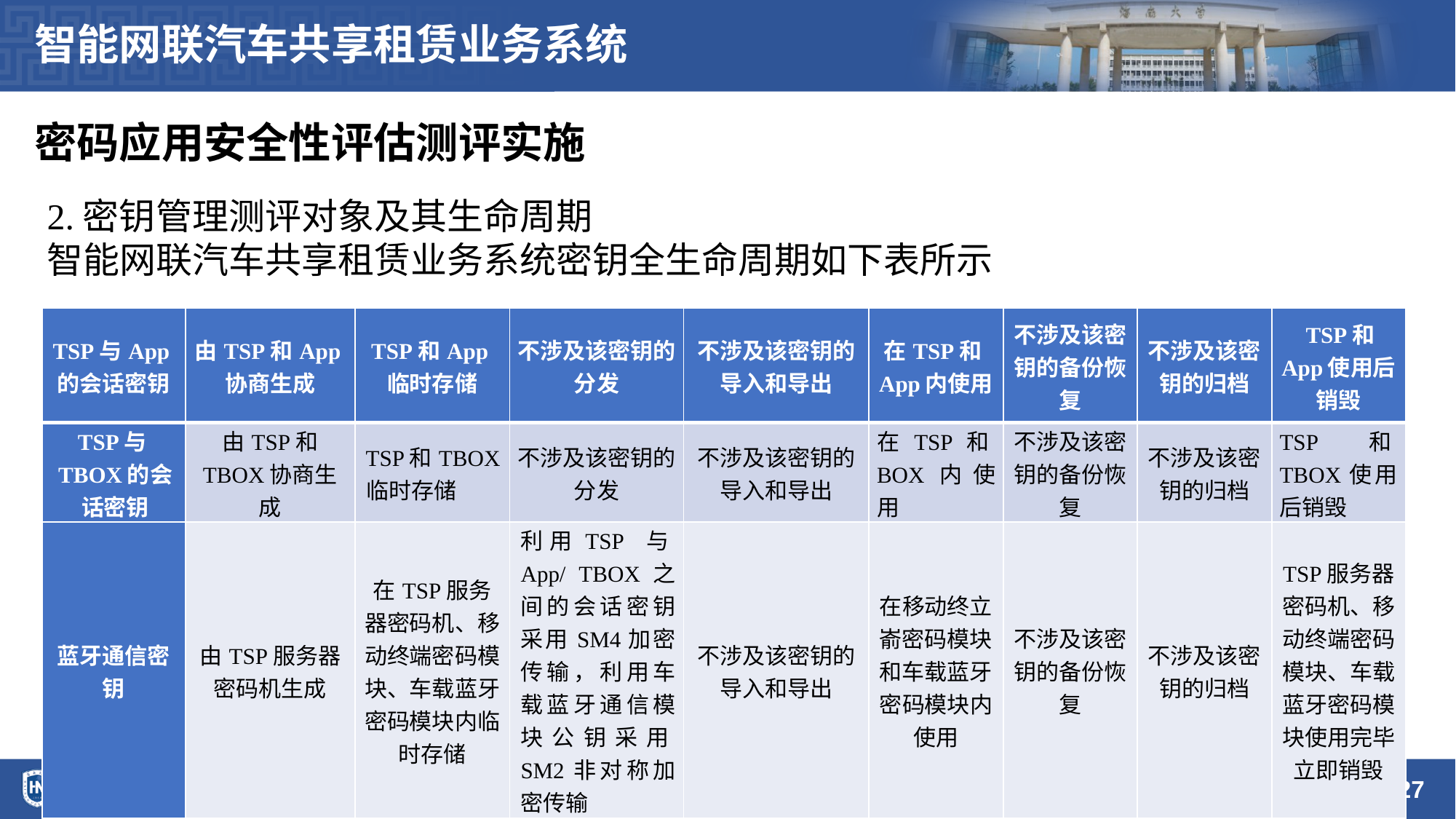

智能网联汽车共享租赁业务系统
密码应用安全性评估测评实施
2.密钥管理测评对象及其生命周期
智能网联汽车共享租赁业务系统密钥全生命周期如下表所示

| TSP与App的会话密钥 | 由TSP和App协商生成 | TSP和App临时存储 | 不涉及该密钥的分发 | 不涉及该密钥的导入和导出 | 在TSP和App内使用 | 不涉及该密钥的备份恢复 | 不涉及该密钥的归档 | TSP和 App使用后销毁 |
| --- | --- | --- | --- | --- | --- | --- | --- | --- |
| TSP与TBOX的会话密钥 | 由TSP和 TBOX协商生成 | TSP和TBOX临时存储 | 不涉及该密钥的分发 | 不涉及该密钥的导入和导出 | 在TSP和BOX内使用 | 不涉及该密钥的备份恢复 | 不涉及该密钥的归档 | TSP和TBOX使用后销毁 |
| 蓝牙通信密钥 | 由TSP服务器密码机生成 | 在TSP服务器密码机、移动终端密码模块、车载蓝牙密码模块内临时存储 | 利用TSP 与App/ TBOX之间的会话密钥采用SM4加密传输，利用车载蓝牙通信模块公钥采用SM2非对称加密传输 | 不涉及该密钥的导入和导出 | 在移动终立嵛密码模块和车载蓝牙密码模块内使用 | 不涉及该密钥的备份恢复 | 不涉及该密钥的归档 | TSP服务器密码机、移动终端密码模块、车载蓝牙密码模块使用完毕立即销毁 |
27